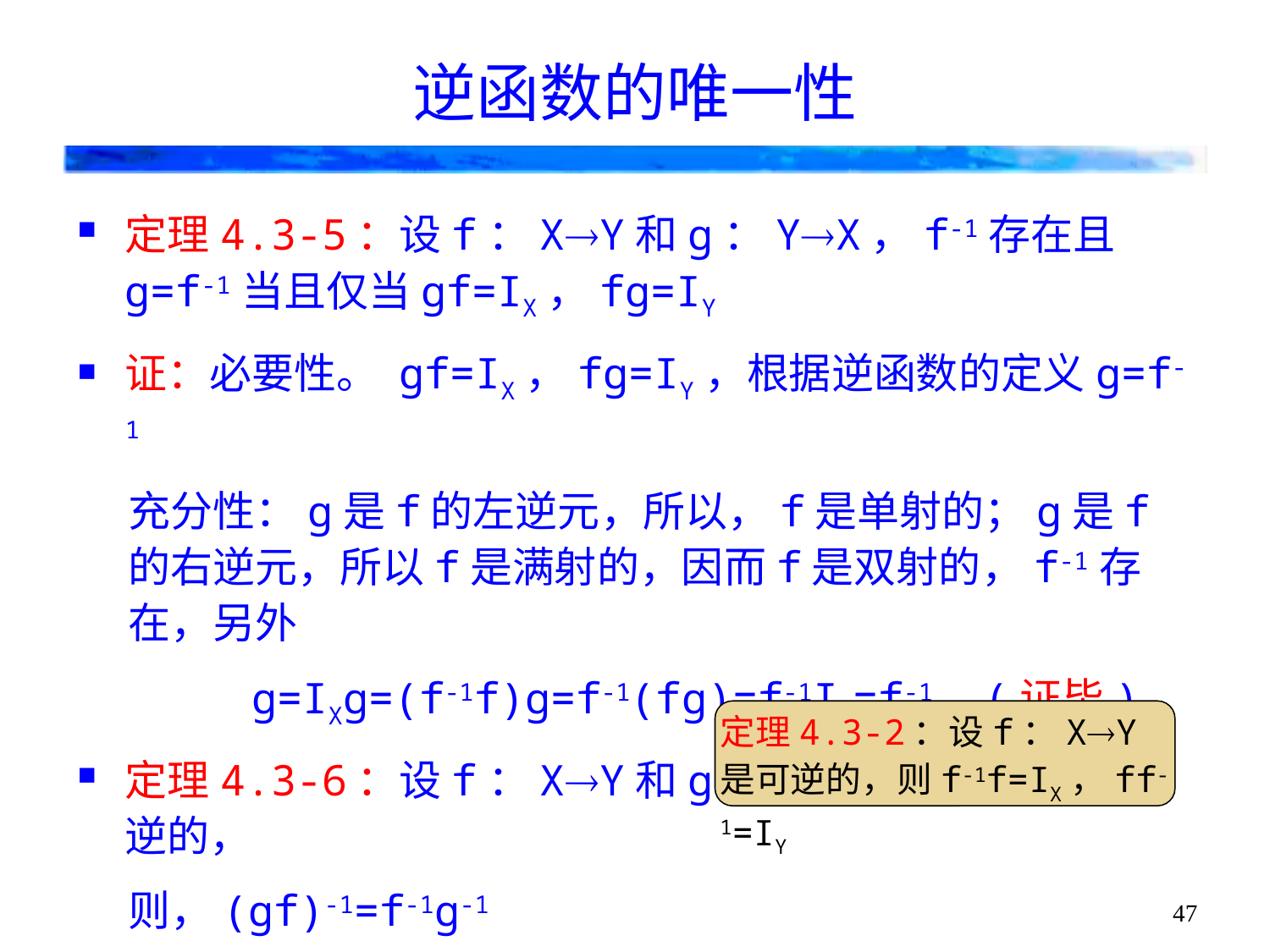

# 逆函数的唯一性
定理4.3-5：设f：X→Y和g：Y→X，f-1存在且g=f-1当且仅当gf=IX，fg=IY
证：必要性。 gf=IX，fg=IY，根据逆函数的定义g=f-1
充分性：g是f的左逆元，所以，f是单射的；g是f的右逆元，所以f是满射的，因而f是双射的，f-1存在，另外
g=IXg=(f-1f)g=f-1(fg)=f-1IY=f-1  (证毕)
定理4.3-6：设f：X→Y和g：Y→Z且f和g都是可逆的，
则，(gf)-1=f-1g-1
证：利用定理4.3-2直接得证。
定理4.3-2：设f：X→Y是可逆的，则f-1f=IX，ff-1=IY
47